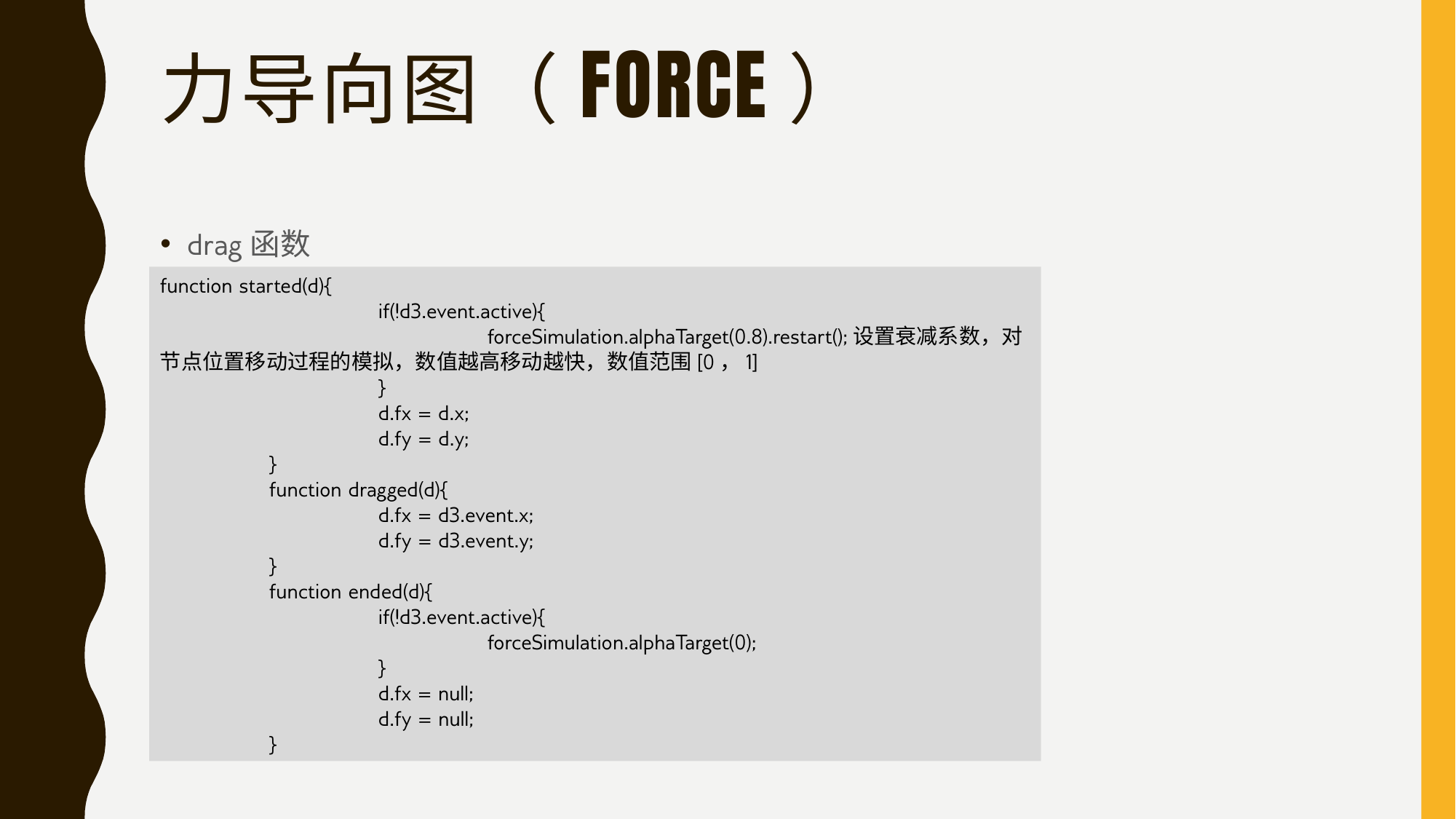

# 力导向图（Force）
drag函数

function started(d){
    		if(!d3.event.active){
    			forceSimulation.alphaTarget(0.8).restart();设置衰减系数，对节点位置移动过程的模拟，数值越高移动越快，数值范围[0，1]
    		}
    		d.fx = d.x;
    		d.fy = d.y;
    	}
    	function dragged(d){
    		d.fx = d3.event.x;
    		d.fy = d3.event.y;
    	}
    	function ended(d){
    		if(!d3.event.active){
    			forceSimulation.alphaTarget(0);
    		}
    		d.fx = null;
    		d.fy = null;
    	}